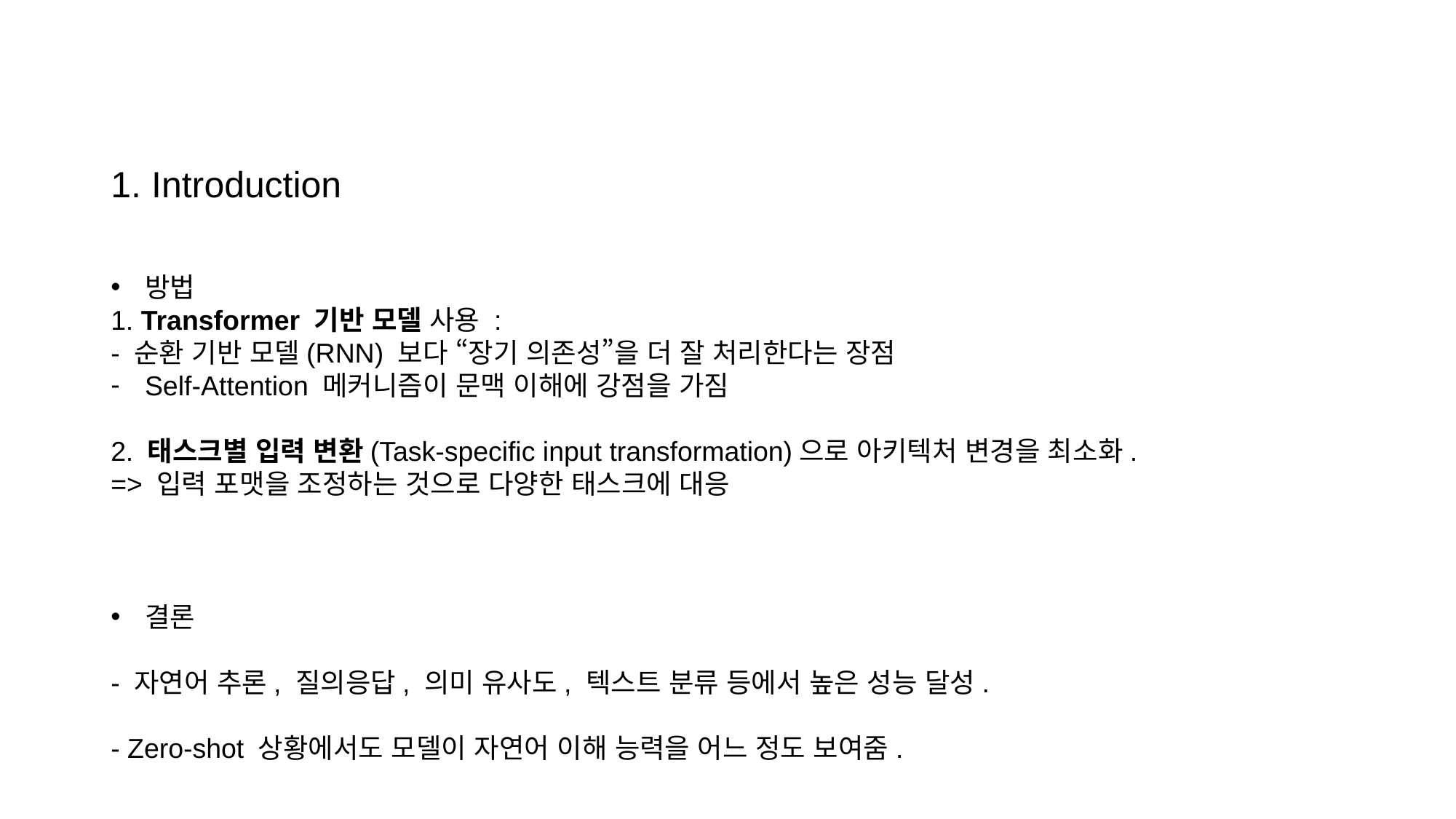

1. Introduction
방법
1. Transformer 기반 모델 사용 :
- 순환 기반 모델(RNN) 보다 “장기 의존성”을 더 잘 처리한다는 장점
Self-Attention 메커니즘이 문맥 이해에 강점을 가짐

2. 태스크별 입력 변환(Task-specific input transformation)으로 아키텍처 변경을 최소화.
=> 입력 포맷을 조정하는 것으로 다양한 태스크에 대응
결론

- 자연어 추론, 질의응답, 의미 유사도, 텍스트 분류 등에서 높은 성능 달성.

- Zero-shot 상황에서도 모델이 자연어 이해 능력을 어느 정도 보여줌.